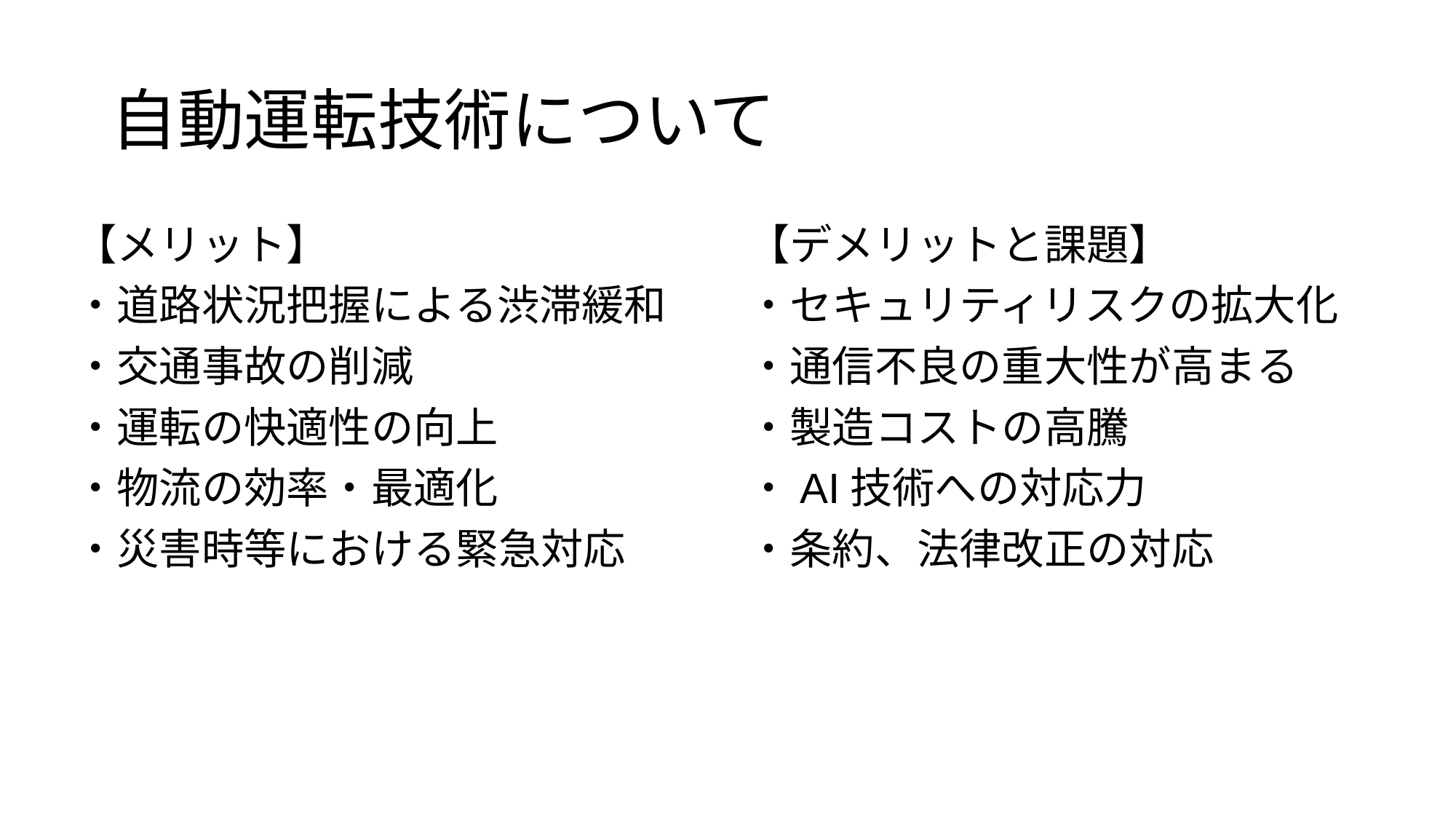

# 自動運転技術について
【メリット】
・道路状況把握による渋滞緩和
・交通事故の削減
・運転の快適性の向上
・物流の効率・最適化
・災害時等における緊急対応

【デメリットと課題】
・セキュリティリスクの拡大化
・通信不良の重大性が高まる
・製造コストの高騰
・AI技術への対応力
・条約、法律改正の対応